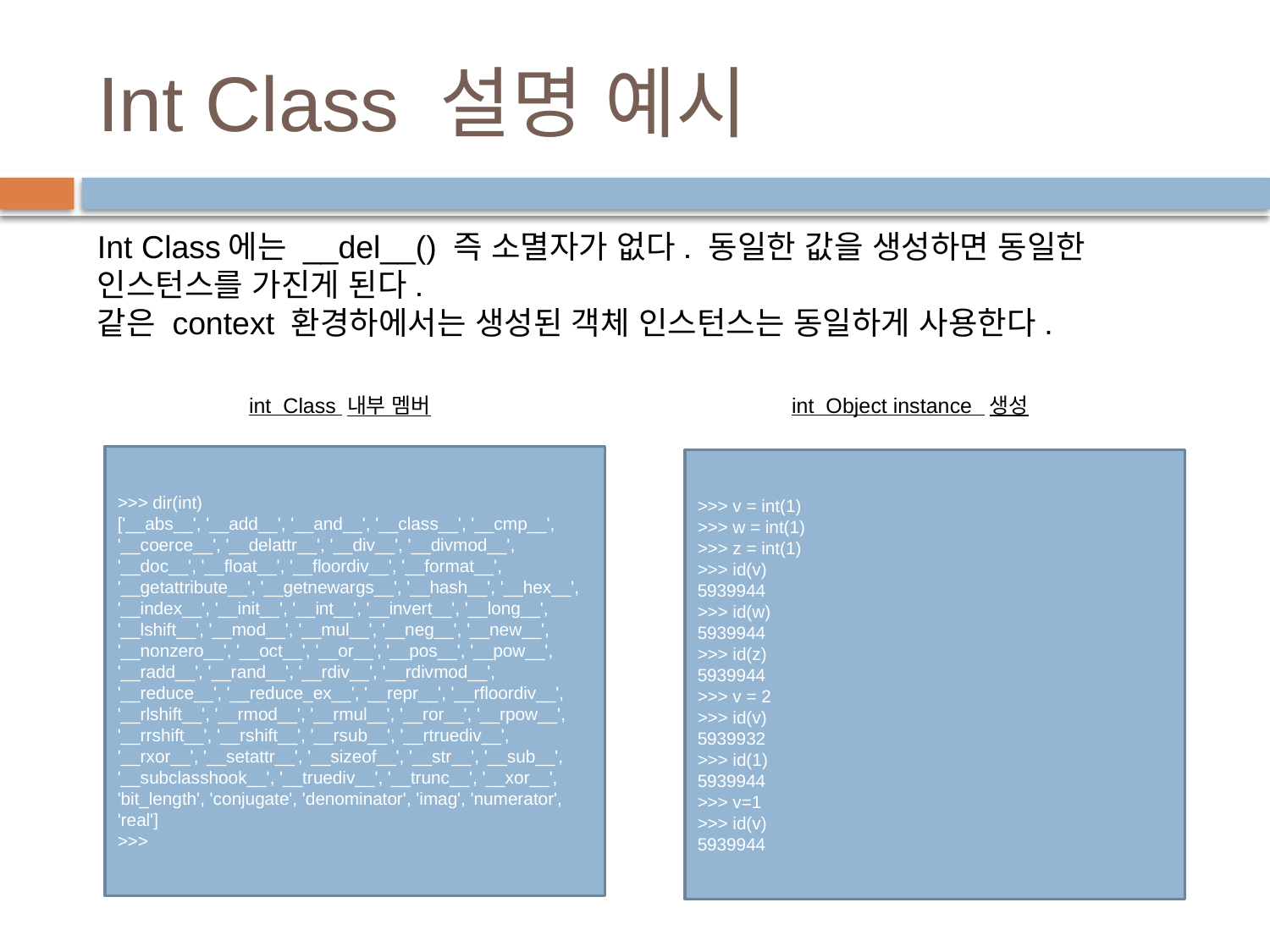

# Int Class 설명 예시
Int Class에는 __del__() 즉 소멸자가 없다. 동일한 값을 생성하면 동일한 인스턴스를 가진게 된다.
같은 context 환경하에서는 생성된 객체 인스턴스는 동일하게 사용한다.

int  Object instance  생성
int  Class 내부 멤버
>>> dir(int)
['__abs__', '__add__', '__and__', '__class__', '__cmp__', '__coerce__', '__delattr__', '__div__', '__divmod__', '__doc__', '__float__', '__floordiv__', '__format__', '__getattribute__', '__getnewargs__', '__hash__', '__hex__', '__index__', '__init__', '__int__', '__invert__', '__long__', '__lshift__', '__mod__', '__mul__', '__neg__', '__new__', '__nonzero__', '__oct__', '__or__', '__pos__', '__pow__', '__radd__', '__rand__', '__rdiv__', '__rdivmod__', '__reduce__', '__reduce_ex__', '__repr__', '__rfloordiv__', '__rlshift__', '__rmod__', '__rmul__', '__ror__', '__rpow__', '__rrshift__', '__rshift__', '__rsub__', '__rtruediv__', '__rxor__', '__setattr__', '__sizeof__', '__str__', '__sub__', '__subclasshook__', '__truediv__', '__trunc__', '__xor__', 'bit_length', 'conjugate', 'denominator', 'imag', 'numerator', 'real']
>>>
>>> v = int(1)
>>> w = int(1)
>>> z = int(1)
>>> id(v)
5939944
>>> id(w)
5939944
>>> id(z)
5939944
>>> v = 2
>>> id(v)
5939932
>>> id(1)
5939944
>>> v=1
>>> id(v)
5939944